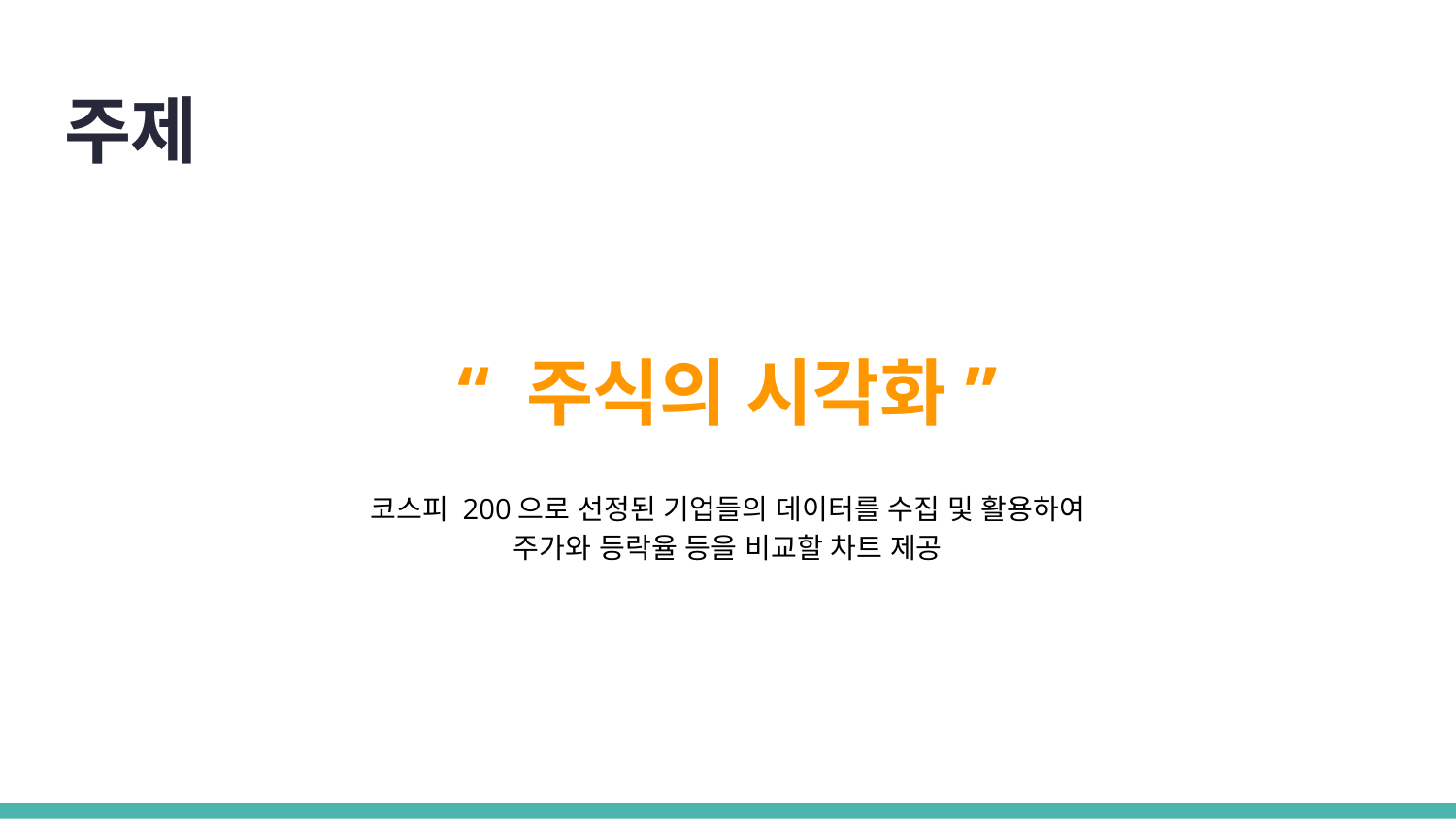

# 주제
“ 주식의 시각화 ”
코스피 200으로 선정된 기업들의 데이터를 수집 및 활용하여
주가와 등락율 등을 비교할 차트 제공